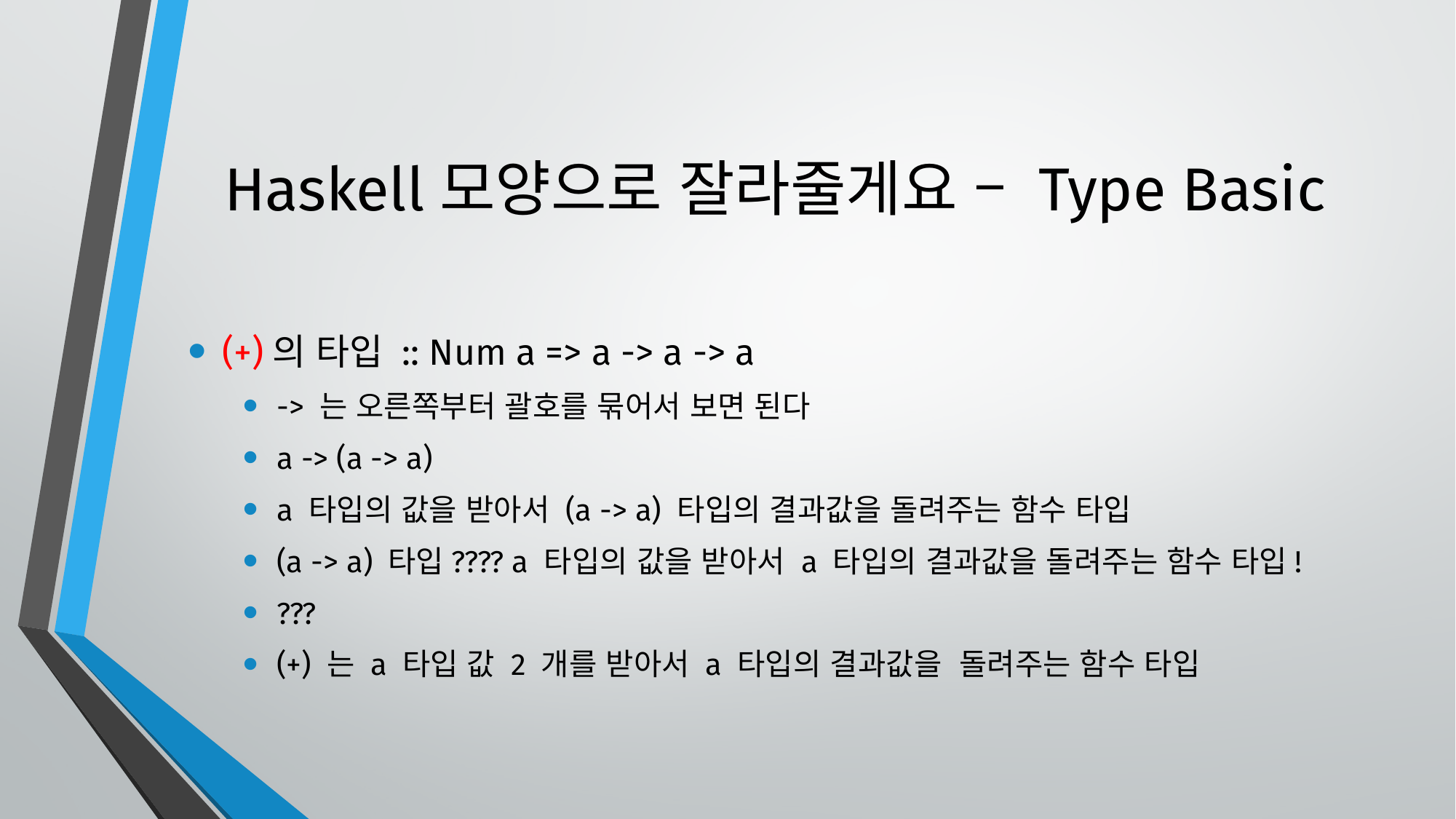

# Haskell모양으로 잘라줄게요 – Type Basic
(+)의 타입 :: Num a => a -> a -> a
-> 는 오른쪽부터 괄호를 묶어서 보면 된다
a -> (a -> a)
a 타입의 값을 받아서 (a -> a) 타입의 결과값을 돌려주는 함수 타입
(a -> a) 타입???? a 타입의 값을 받아서 a 타입의 결과값을 돌려주는 함수 타입!
???
(+) 는 a 타입 값 2 개를 받아서 a 타입의 결과값을  돌려주는 함수 타입